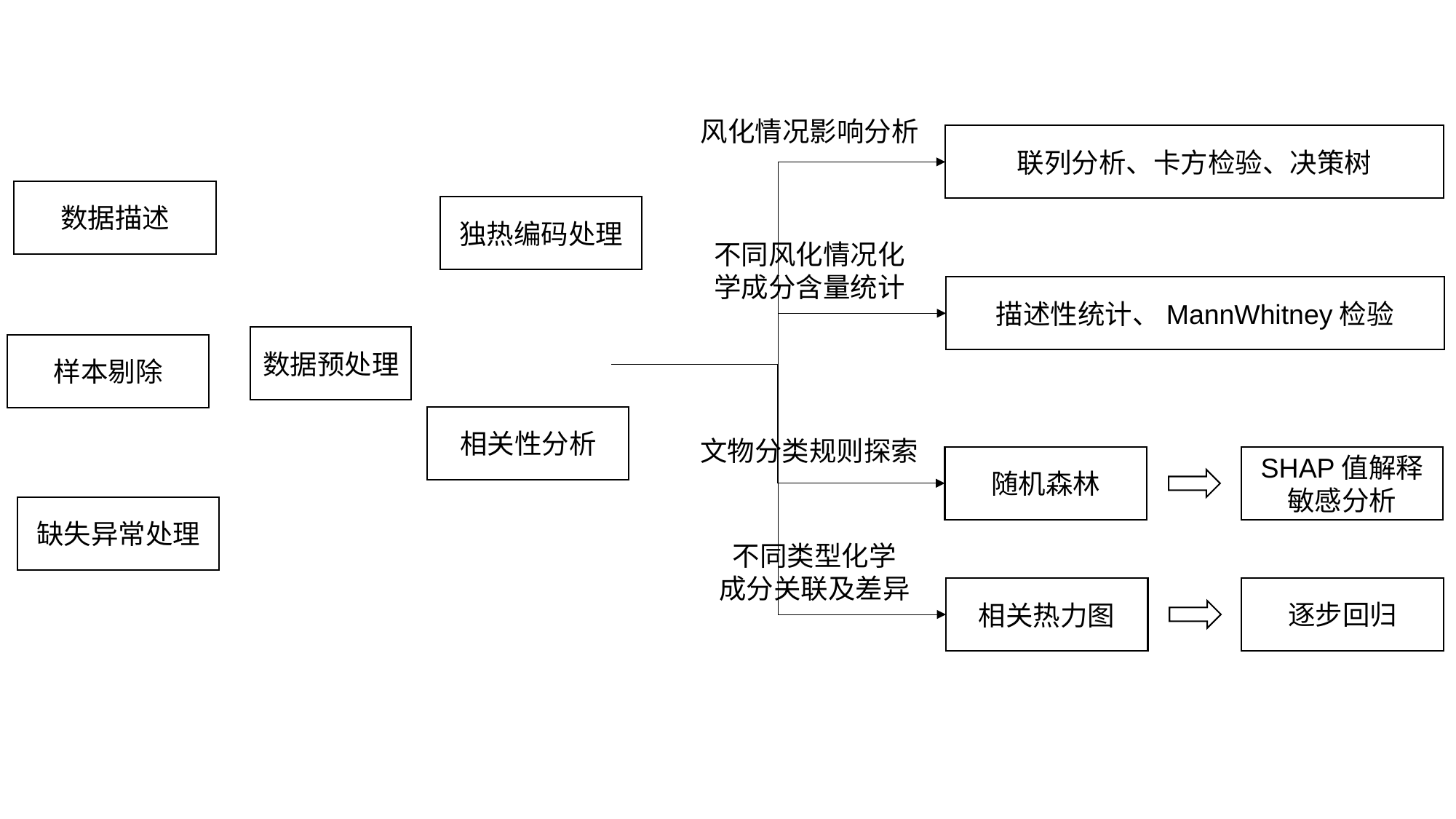

风化情况影响分析
联列分析、卡方检验、决策树
数据描述
独热编码处理
不同风化情况化学成分含量统计
描述性统计、MannWhitney检验
数据预处理
样本剔除
相关性分析
文物分类规则探索
随机森林
SHAP值解释敏感分析

缺失异常处理
不同类型化学
成分关联及差异
逐步回归
相关热力图